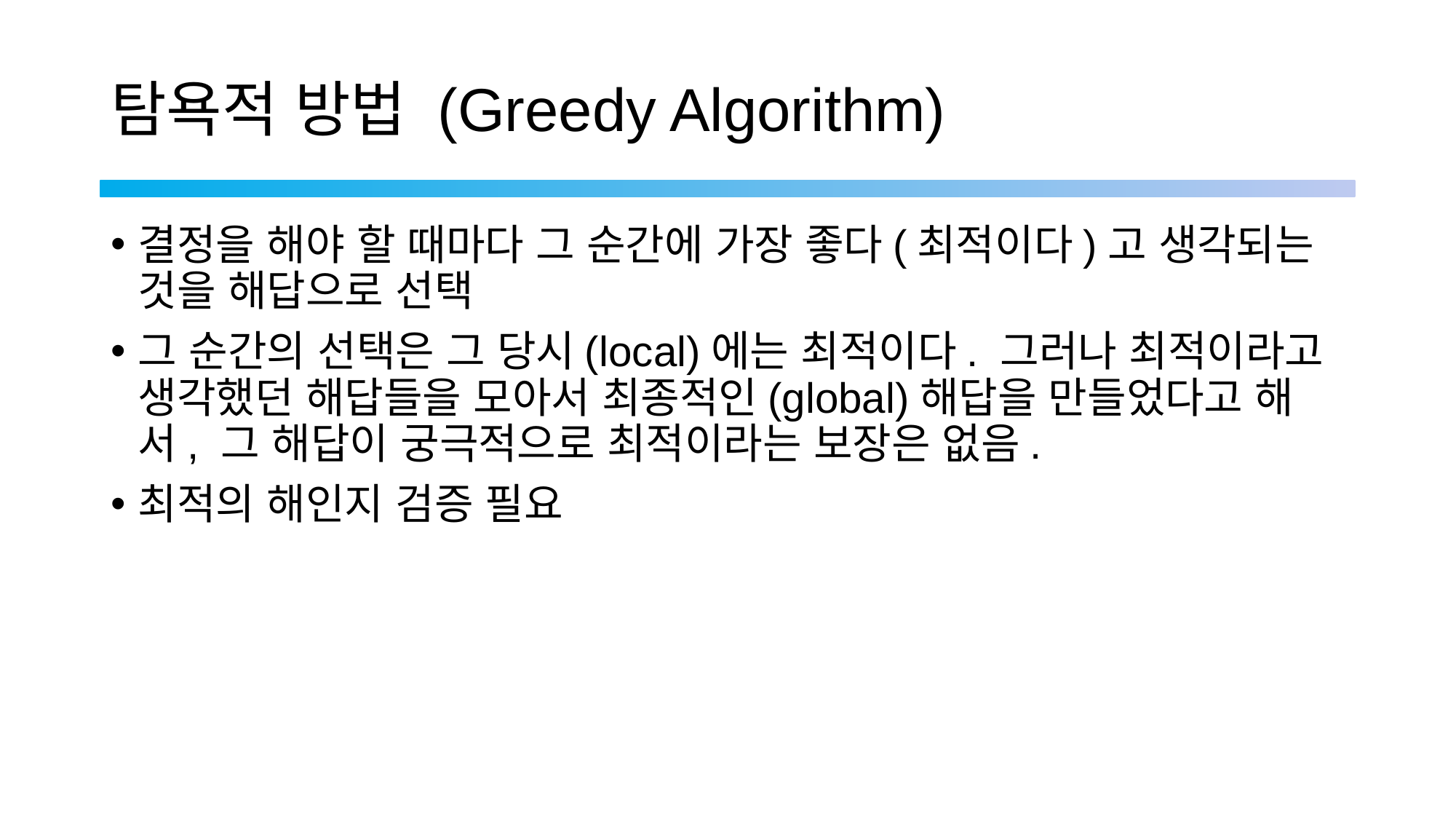

# 탐욕적 방법 (Greedy Algorithm)
결정을 해야 할 때마다 그 순간에 가장 좋다(최적이다)고 생각되는 것을 해답으로 선택
그 순간의 선택은 그 당시(local)에는 최적이다. 그러나 최적이라고 생각했던 해답들을 모아서 최종적인(global)해답을 만들었다고 해서, 그 해답이 궁극적으로 최적이라는 보장은 없음.
최적의 해인지 검증 필요